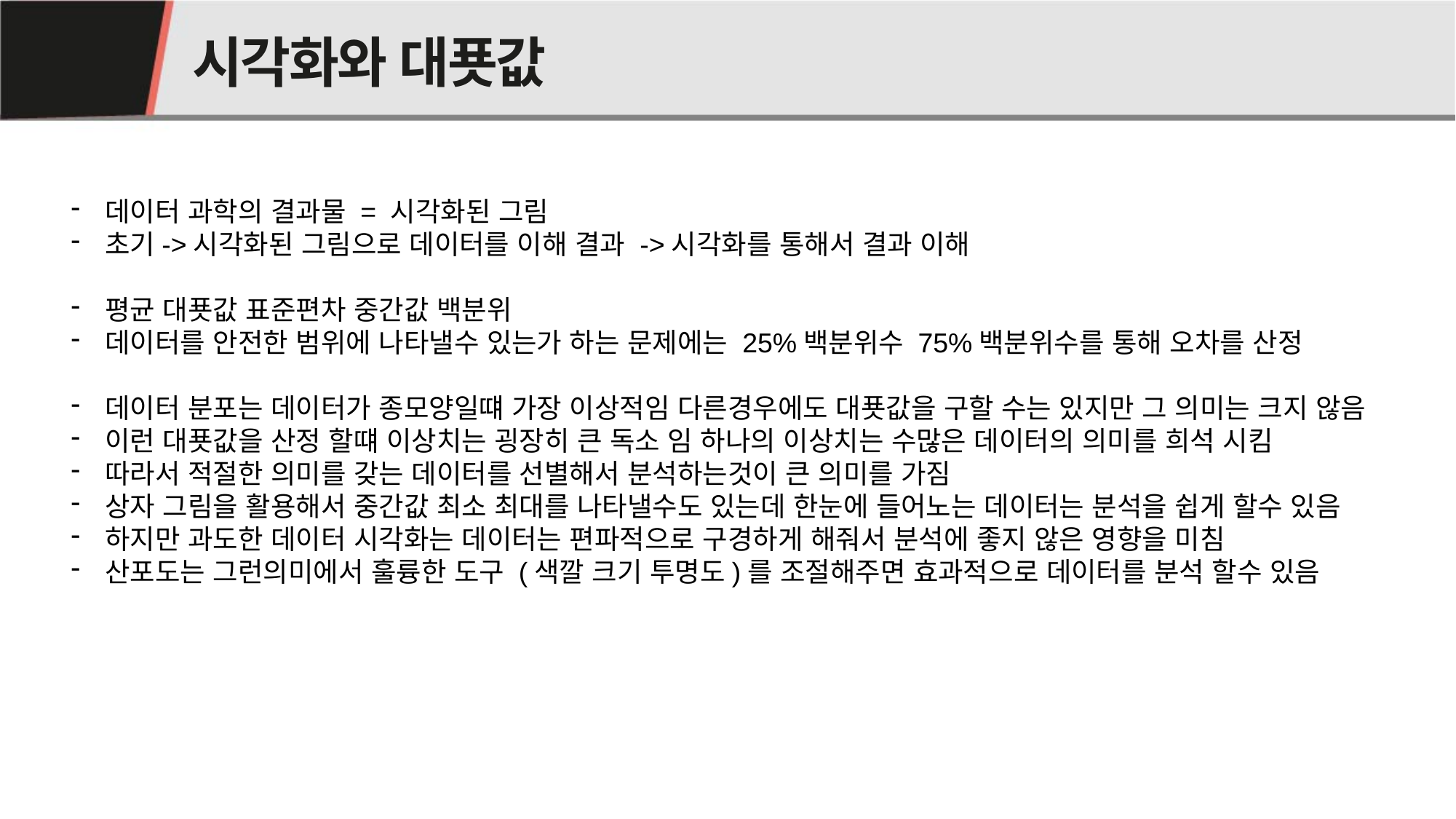

# 시각화와 대푯값
02
데이터 과학의 결과물 = 시각화된 그림
초기->시각화된 그림으로 데이터를 이해 결과 ->시각화를 통해서 결과 이해

평균 대푯값 표준편차 중간값 백분위
데이터를 안전한 범위에 나타낼수 있는가 하는 문제에는 25%백분위수 75%백분위수를 통해 오차를 산정

데이터 분포는 데이터가 종모양일떄 가장 이상적임 다른경우에도 대푯값을 구할 수는 있지만 그 의미는 크지 않음
이런 대푯값을 산정 할떄 이상치는 굉장히 큰 독소 임 하나의 이상치는 수많은 데이터의 의미를 희석 시킴
따라서 적절한 의미를 갖는 데이터를 선별해서 분석하는것이 큰 의미를 가짐
상자 그림을 활용해서 중간값 최소 최대를 나타낼수도 있는데 한눈에 들어노는 데이터는 분석을 쉽게 할수 있음
하지만 과도한 데이터 시각화는 데이터는 편파적으로 구경하게 해줘서 분석에 좋지 않은 영향을 미침
산포도는 그런의미에서 훌륭한 도구 (색깔 크기 투명도)를 조절해주면 효과적으로 데이터를 분석 할수 있음